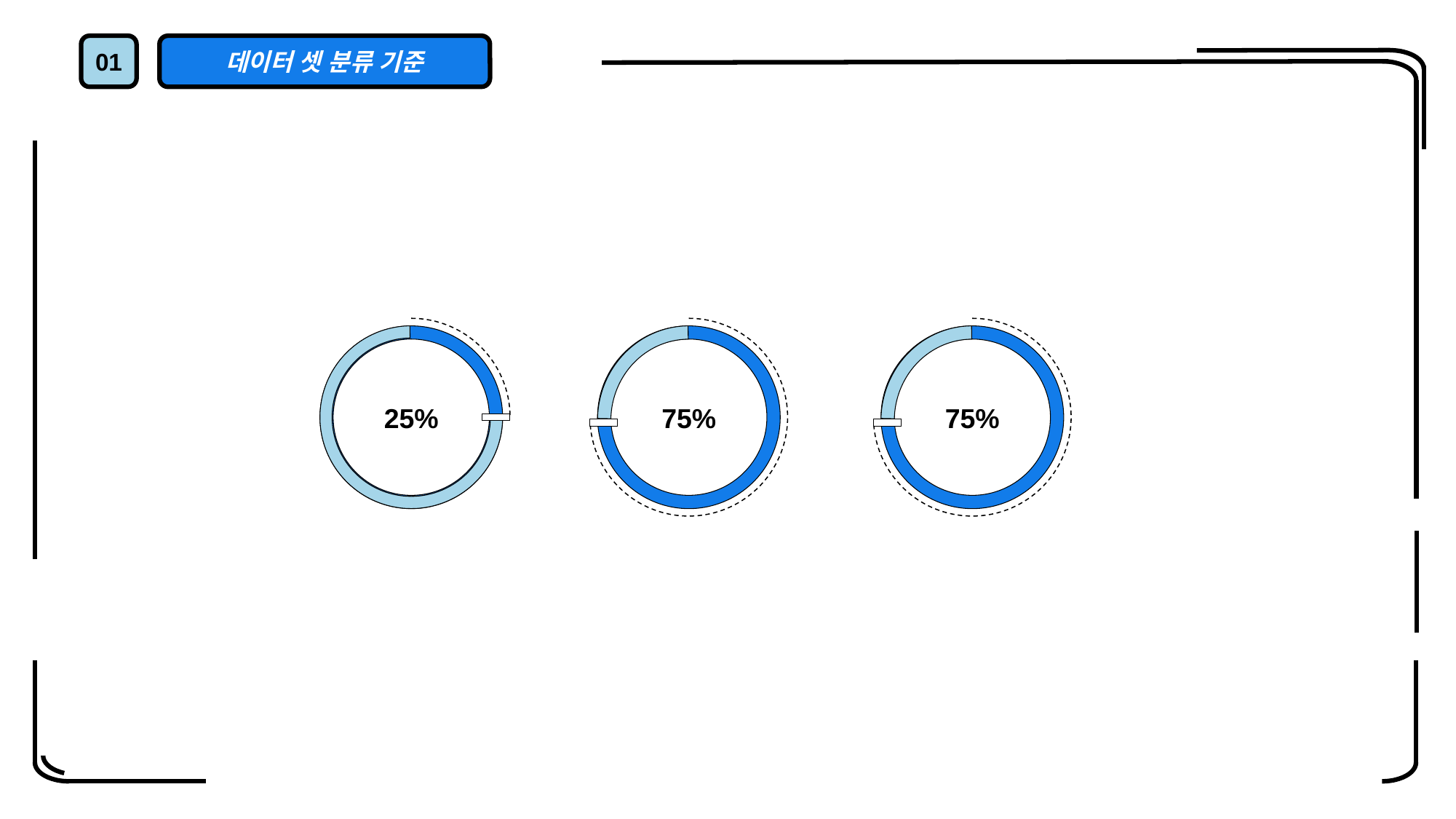

01
데이터 셋 분류 기준

75%

75%

25%